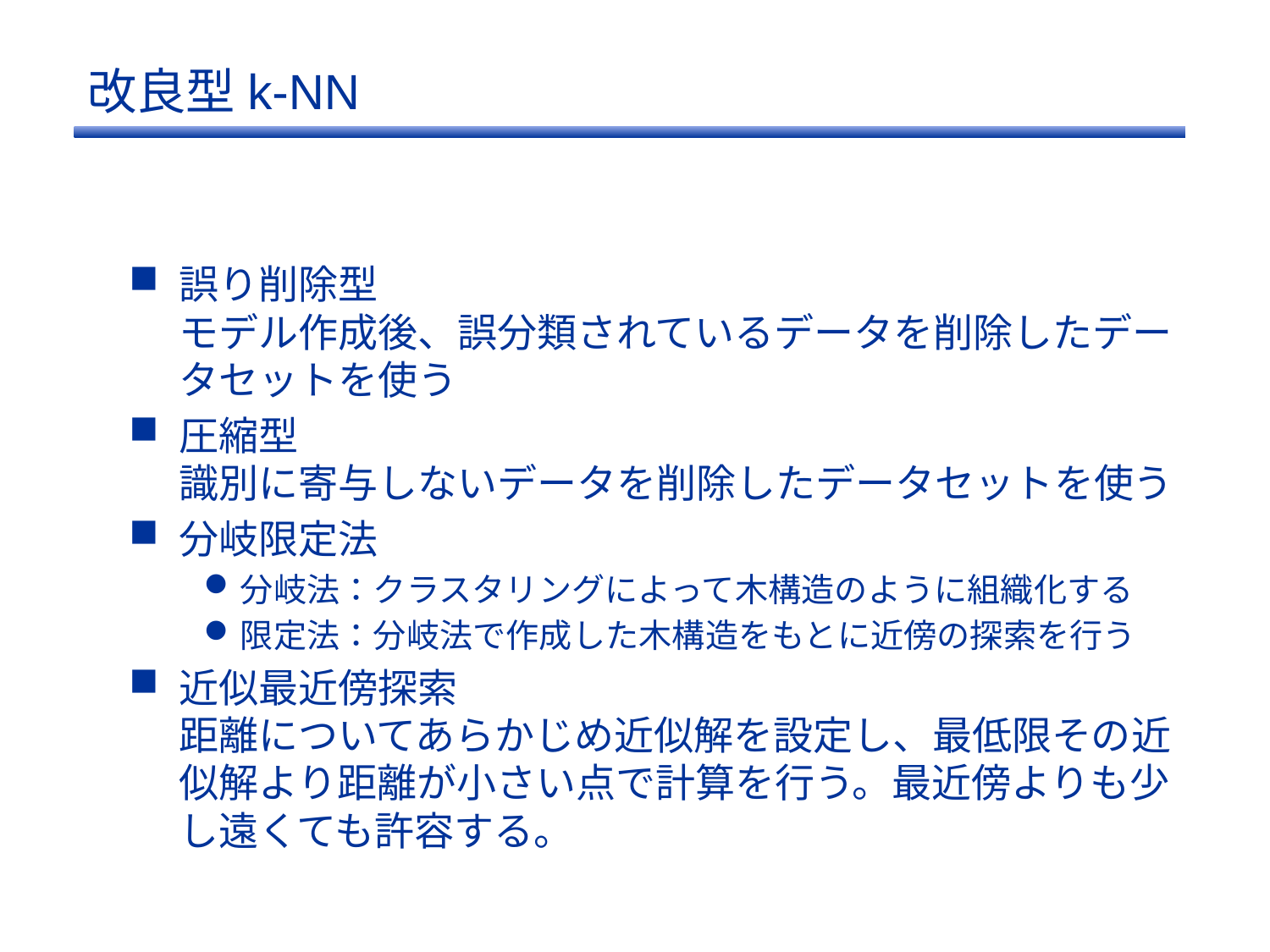

# 改良型k-NN
誤り削除型
モデル作成後、誤分類されているデータを削除したデータセットを使う
圧縮型
識別に寄与しないデータを削除したデータセットを使う
分岐限定法
分岐法：クラスタリングによって木構造のように組織化する
限定法：分岐法で作成した木構造をもとに近傍の探索を行う
近似最近傍探索
距離についてあらかじめ近似解を設定し、最低限その近似解より距離が小さい点で計算を行う。最近傍よりも少し遠くても許容する。